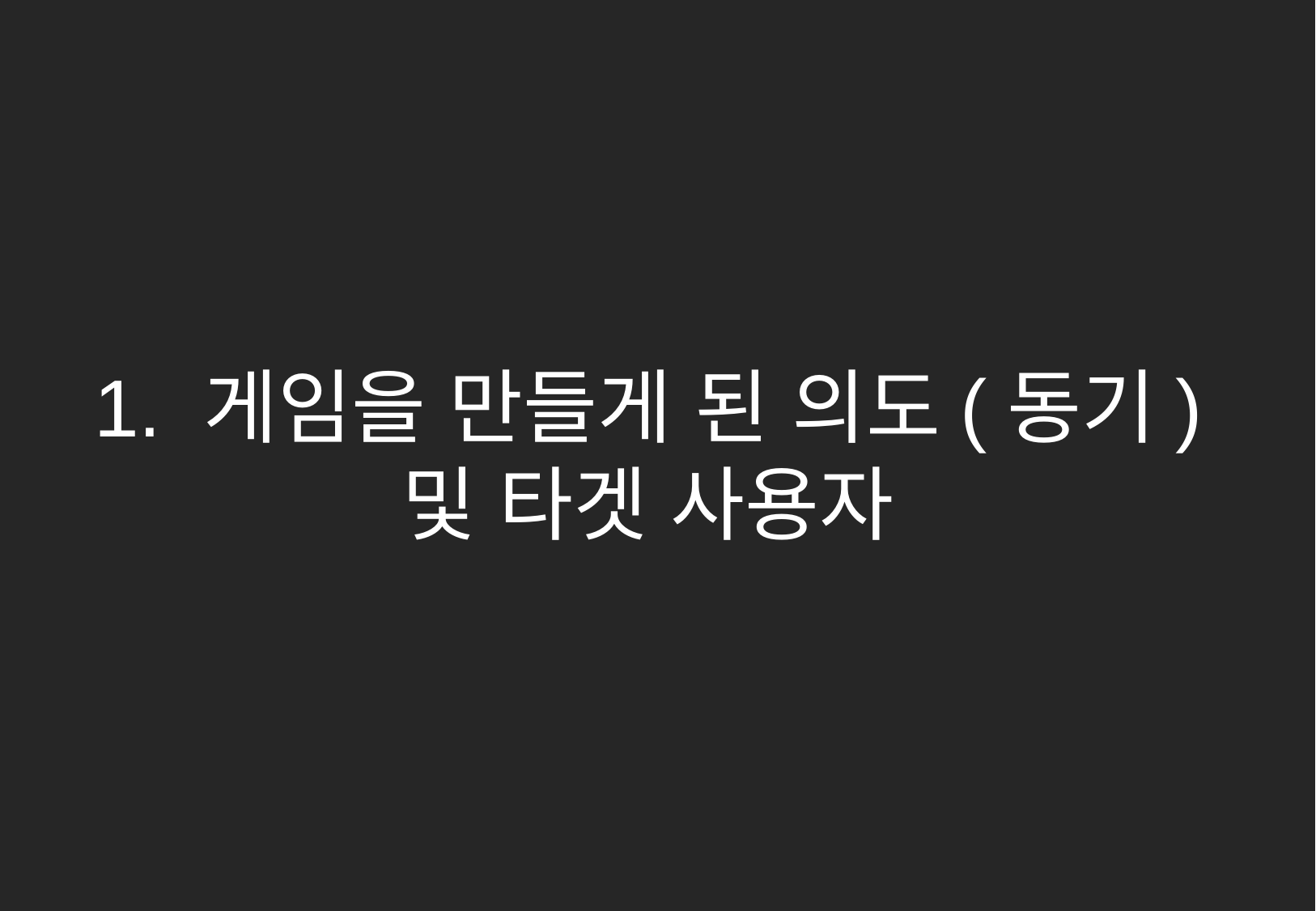

1. 게임을 만들게 된 의도(동기) 및 타겟 사용자